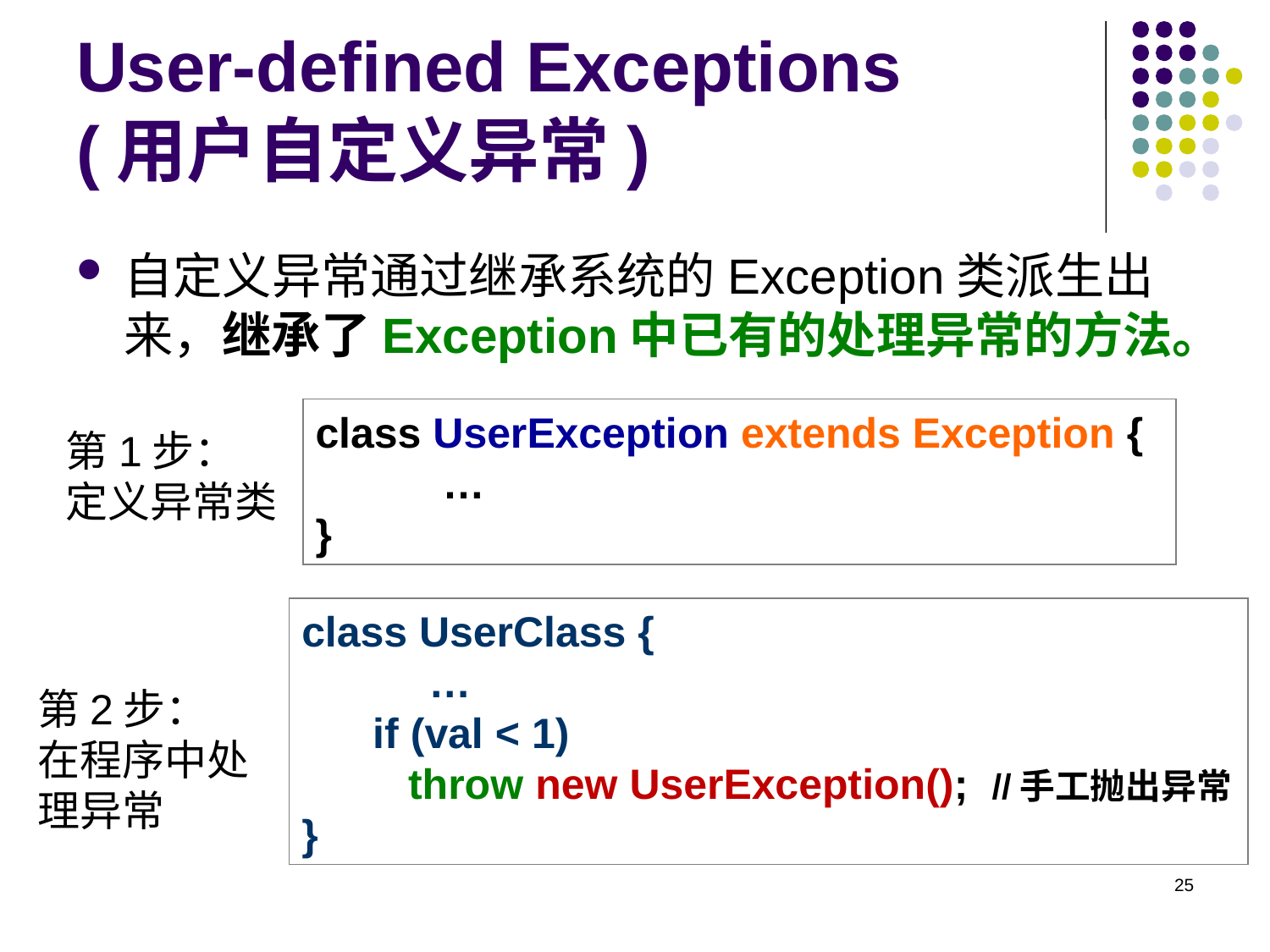

# User-defined Exceptions (用户自定义异常)
自定义异常通过继承系统的Exception类派生出来，继承了Exception中已有的处理异常的方法。

class UserException extends Exception {
	…
}
第1步：
定义异常类
class UserClass {
	…
      if (val < 1)
         throw new UserException();  //手工抛出异常
}
第2步：
在程序中处理异常
25